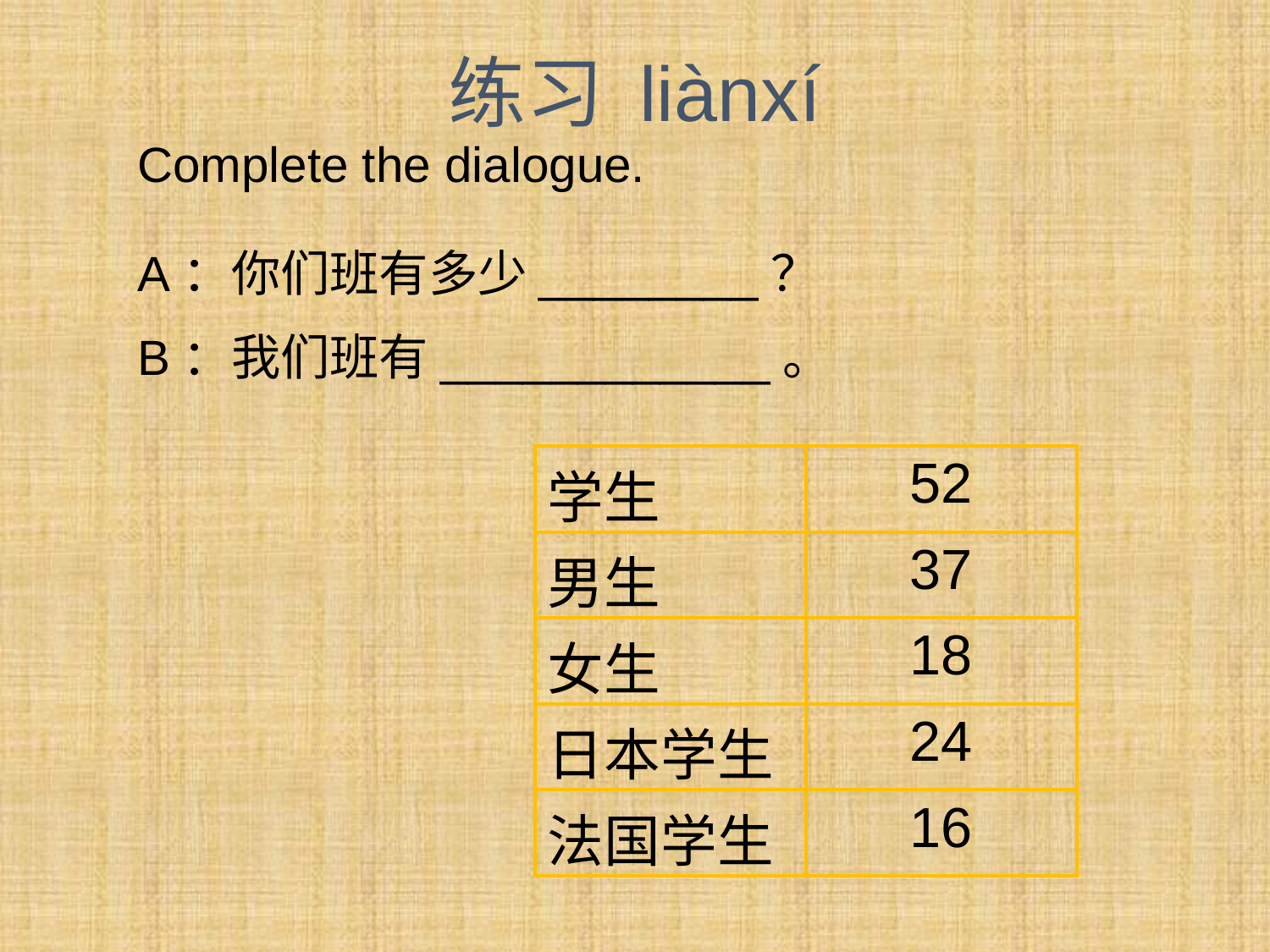

练习 liànxí
Complete the dialogue.
A：你们班有多少________？
B：我们班有____________。
| 学生 | 52 |
| --- | --- |
| 男生 | 37 |
| 女生 | 18 |
| 日本学生 | 24 |
| 法国学生 | 16 |